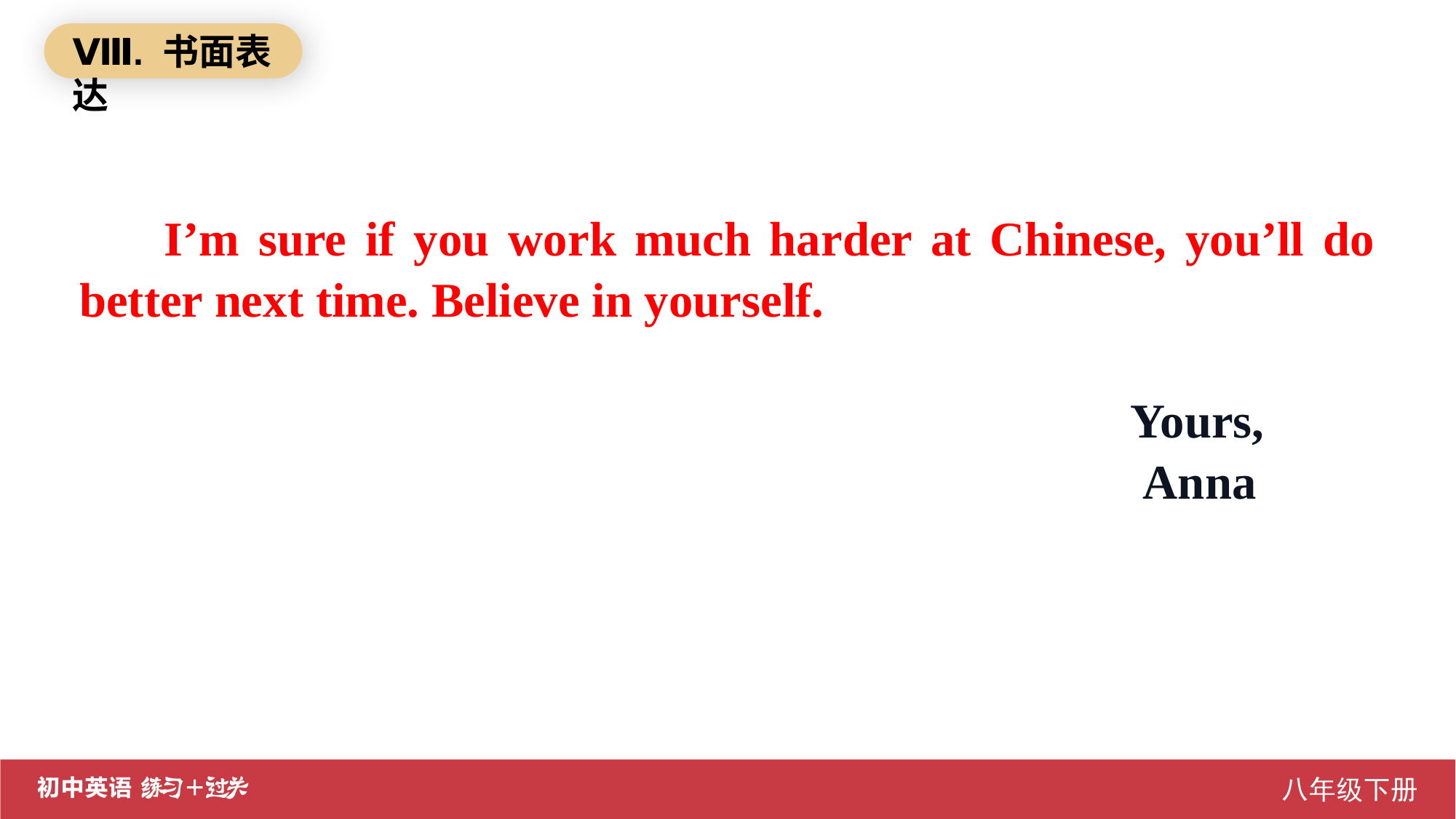

Ⅷ. 书面表达

                                                   Yours,
                                                    Anna
I’m sure if you work much harder at Chinese, you’ll do better next time. Believe in yourself.